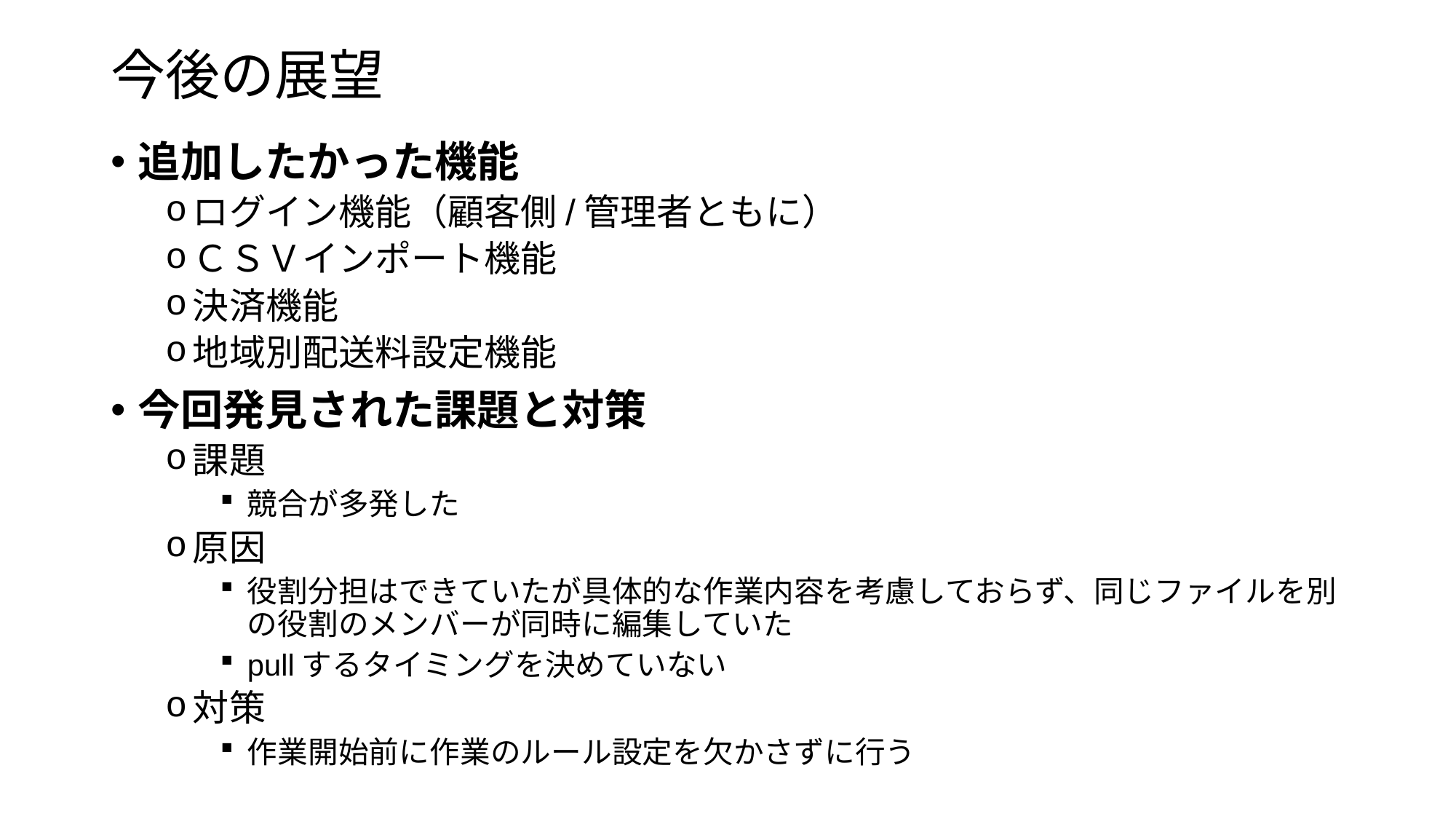

# 今後の展望
追加したかった機能
ログイン機能（顧客側/管理者ともに）
ＣＳＶインポート機能
決済機能
地域別配送料設定機能
今回発見された課題と対策
課題
競合が多発した
原因
役割分担はできていたが具体的な作業内容を考慮しておらず、同じファイルを別の役割のメンバーが同時に編集していた
pullするタイミングを決めていない
対策
作業開始前に作業のルール設定を欠かさずに行う